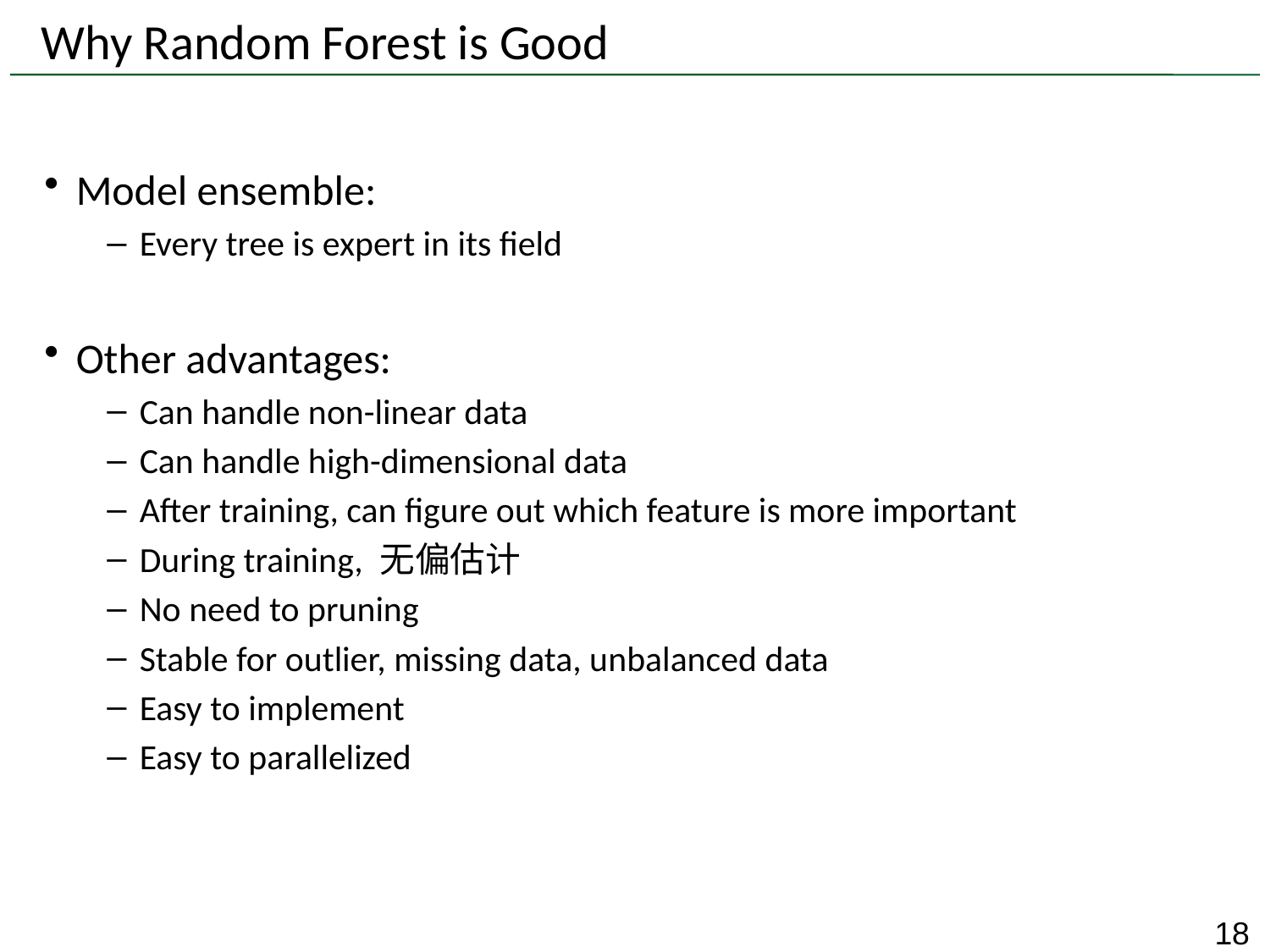

# Why Random Forest is Good
Model ensemble:
Every tree is expert in its field

Other advantages:
Can handle non-linear data
Can handle high-dimensional data
After training, can figure out which feature is more important
During training, 无偏估计
No need to pruning
Stable for outlier, missing data, unbalanced data
Easy to implement
Easy to parallelized

18